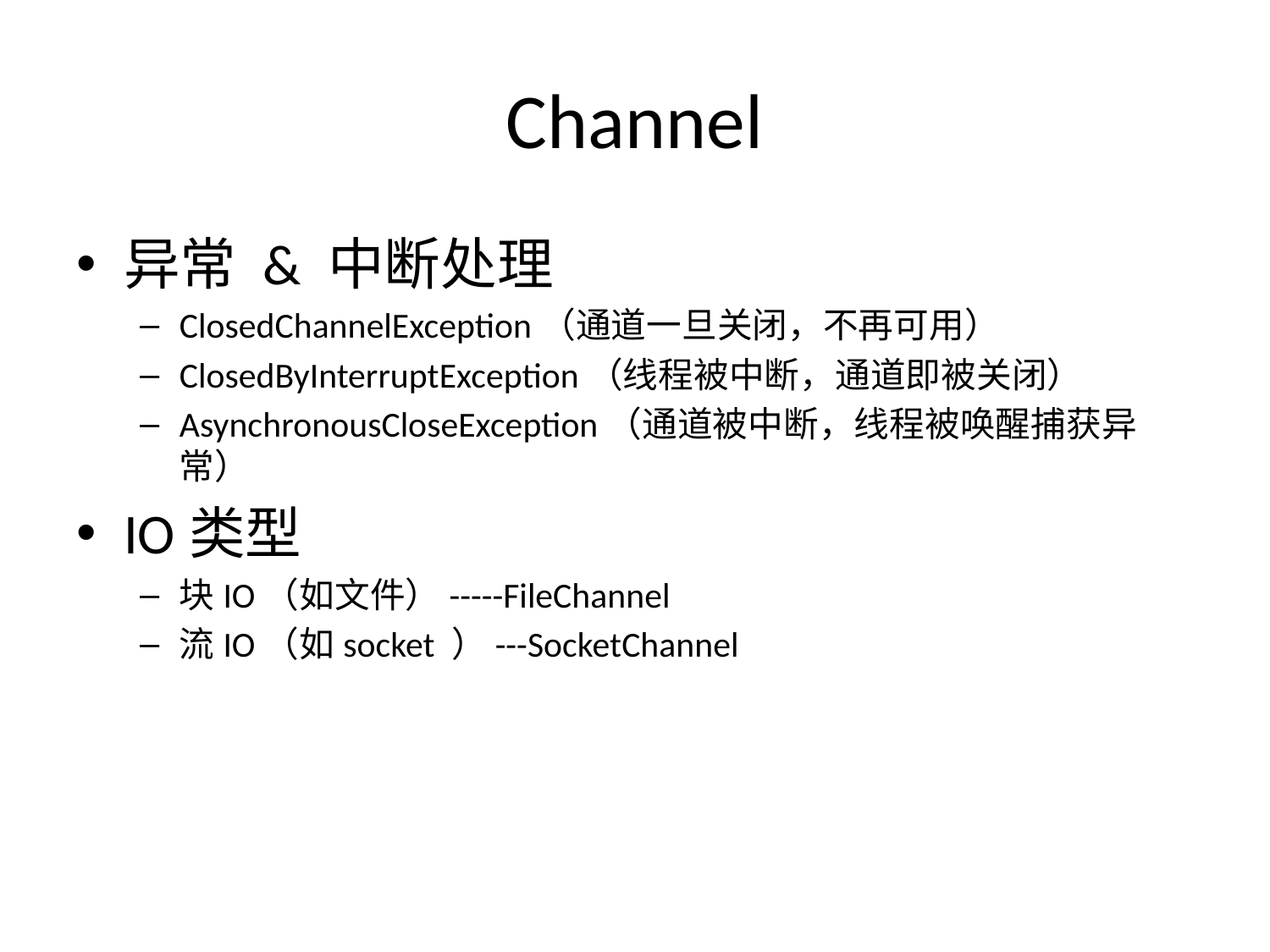

# Channel
异常 & 中断处理
ClosedChannelException（通道一旦关闭，不再可用）
ClosedByInterruptException（线程被中断，通道即被关闭）
AsynchronousCloseException（通道被中断，线程被唤醒捕获异常）
IO类型
块IO（如文件）-----FileChannel
流IO（如socket ）---SocketChannel